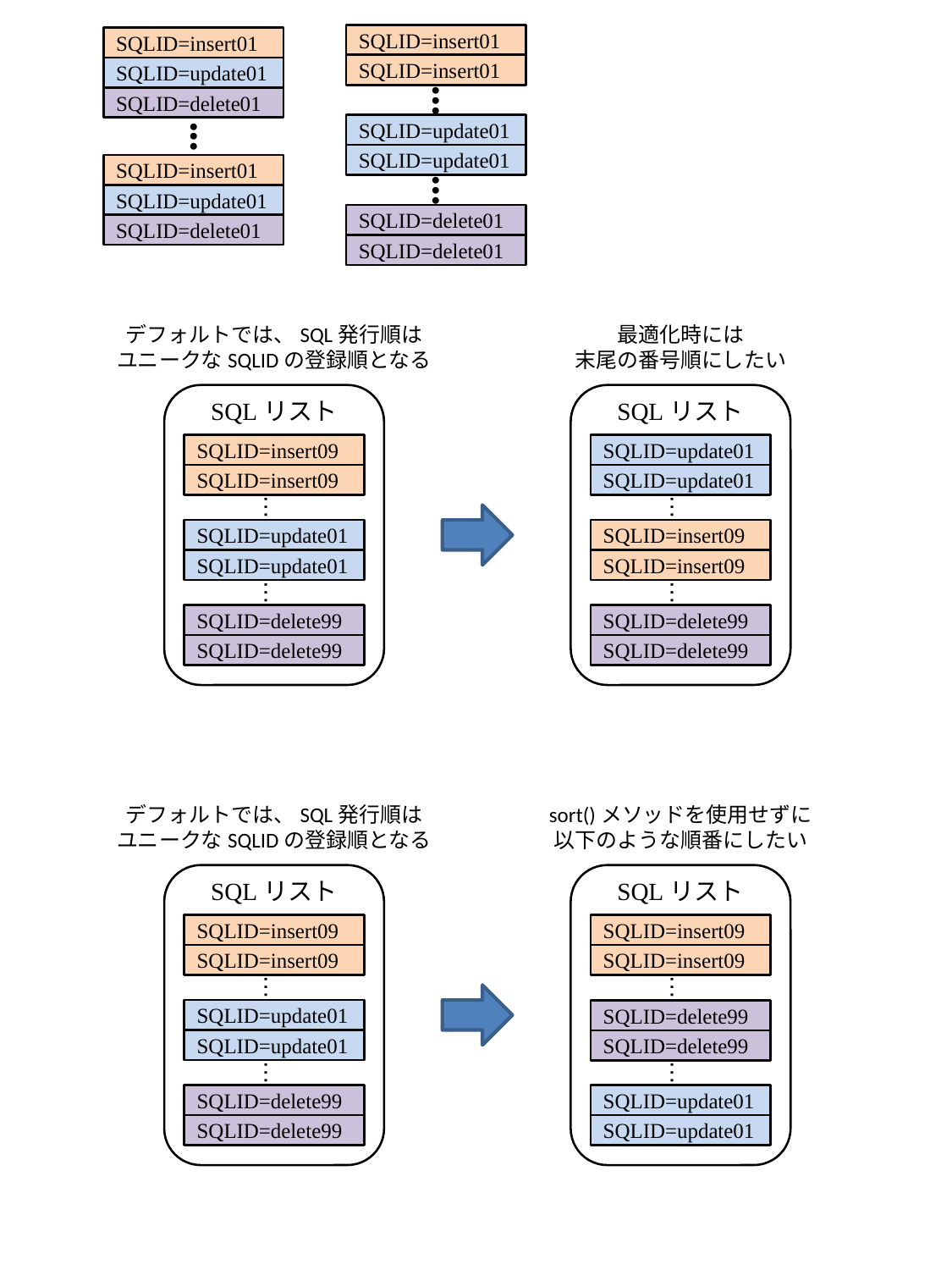

SQLID=insert01
SQLID=insert01
SQLID=insert01
SQLID=update01
SQLID=delete01
・
・
・
・
・
・
SQLID=update01
SQLID=update01
SQLID=insert01
SQLID=update01
SQLID=delete01
・
・
・
SQLID=delete01
SQLID=delete01
デフォルトでは、SQL発行順は
ユニークなSQLIDの登録順となる
SQLリスト
SQLID=insert09
SQLID=insert09
…
SQLID=update01
SQLID=update01
…
SQLID=delete99
SQLID=delete99
最適化時には
末尾の番号順にしたい
SQLリスト
SQLID=update01
SQLID=update01
…
SQLID=insert09
SQLID=insert09
…
SQLID=delete99
SQLID=delete99

デフォルトでは、SQL発行順は
ユニークなSQLIDの登録順となる
SQLリスト
SQLID=insert09
SQLID=insert09
…
SQLID=update01
SQLID=update01
…
SQLID=delete99
SQLID=delete99
sort()メソッドを使用せずに
以下のような順番にしたい
SQLリスト
SQLID=insert09
SQLID=insert09
…
SQLID=delete99
SQLID=delete99
…
SQLID=update01
SQLID=update01